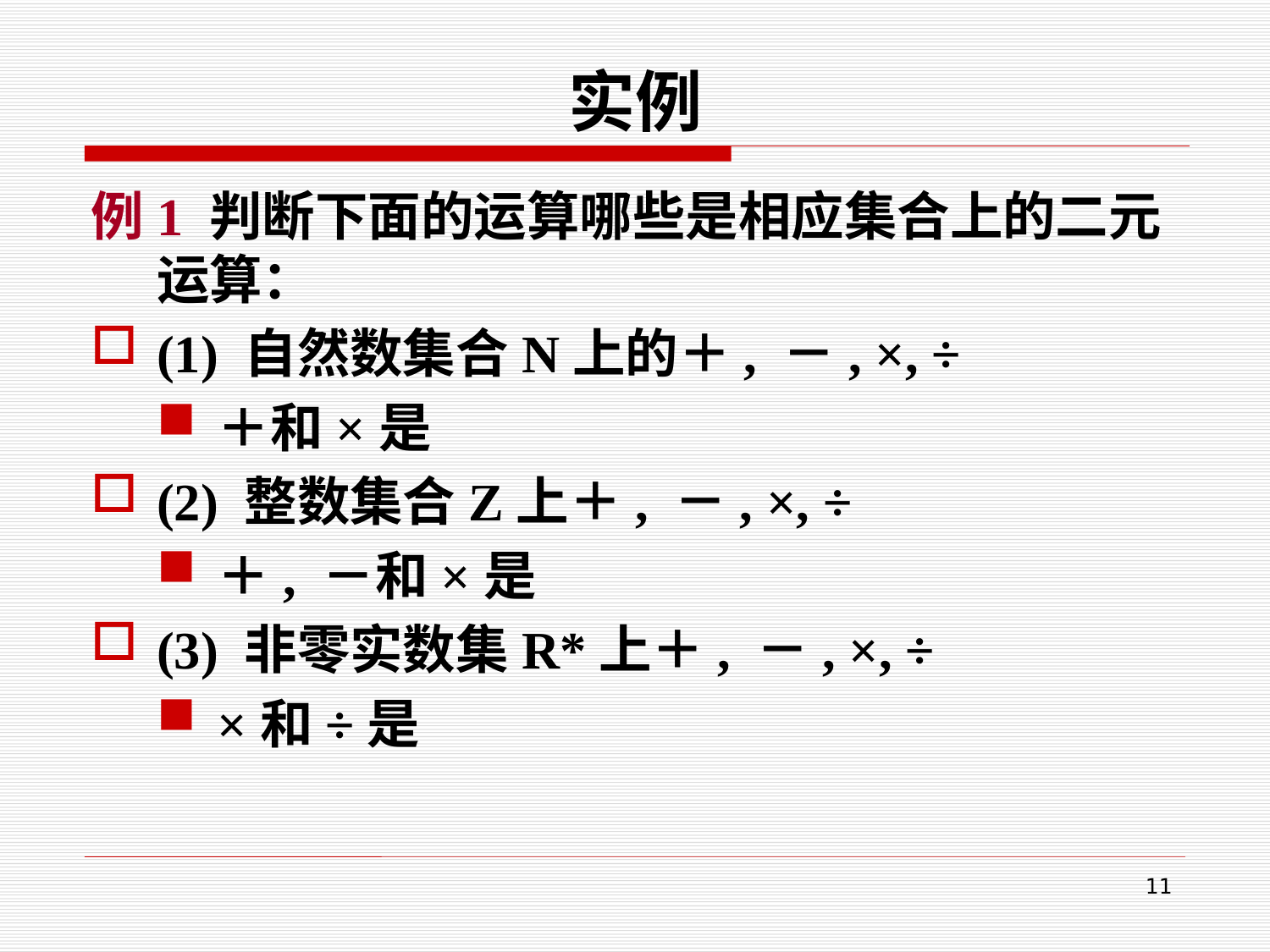

# 实例
例1 判断下面的运算哪些是相应集合上的二元运算：
(1) 自然数集合N上的＋, －, ×, ÷
＋和×是
(2) 整数集合Z上＋, －, ×, ÷
＋, －和×是
(3) 非零实数集R*上＋, －, ×, ÷
×和÷是
11